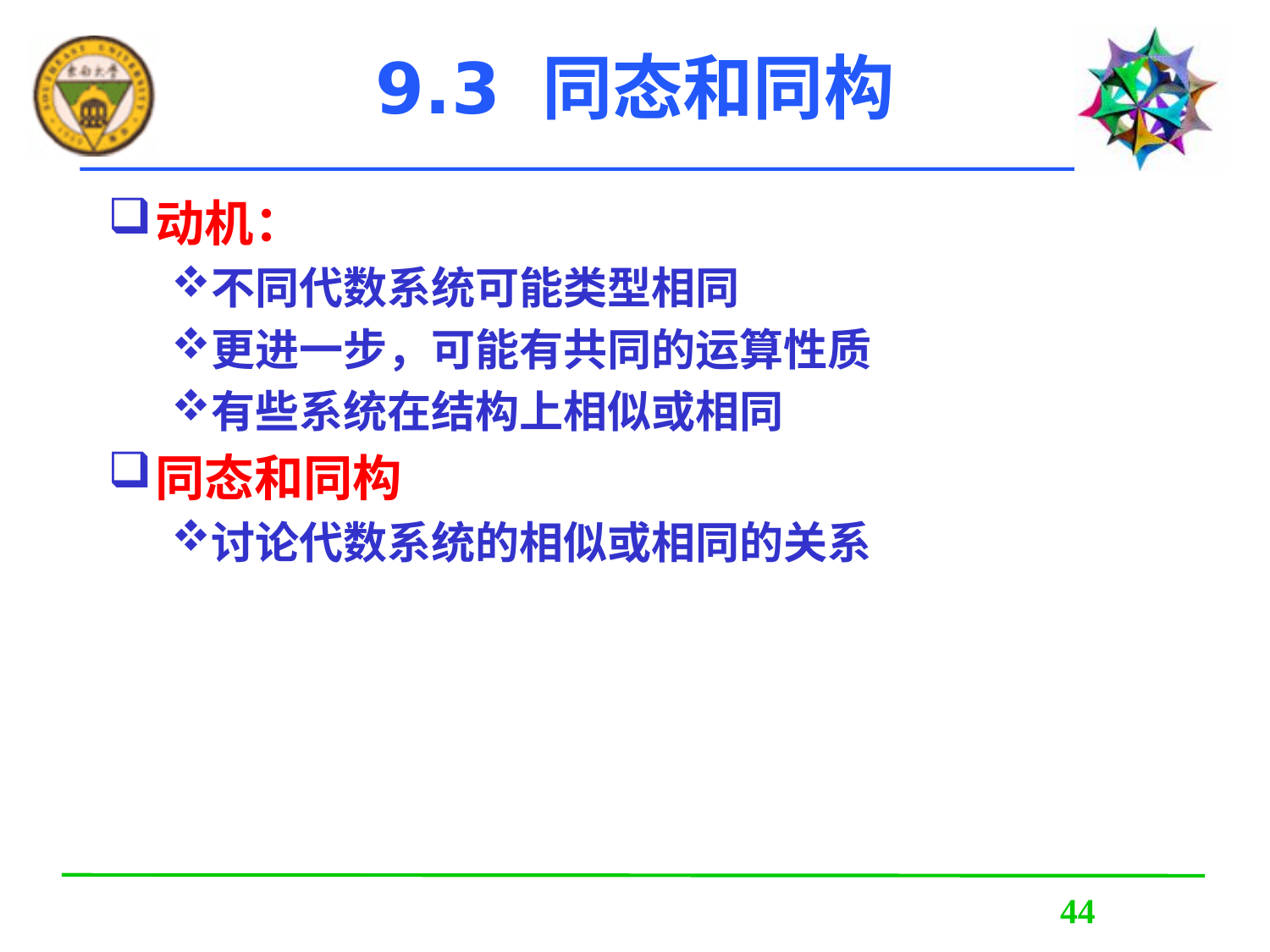

# 9.3 同态和同构
动机：
不同代数系统可能类型相同
更进一步，可能有共同的运算性质
有些系统在结构上相似或相同
同态和同构
讨论代数系统的相似或相同的关系